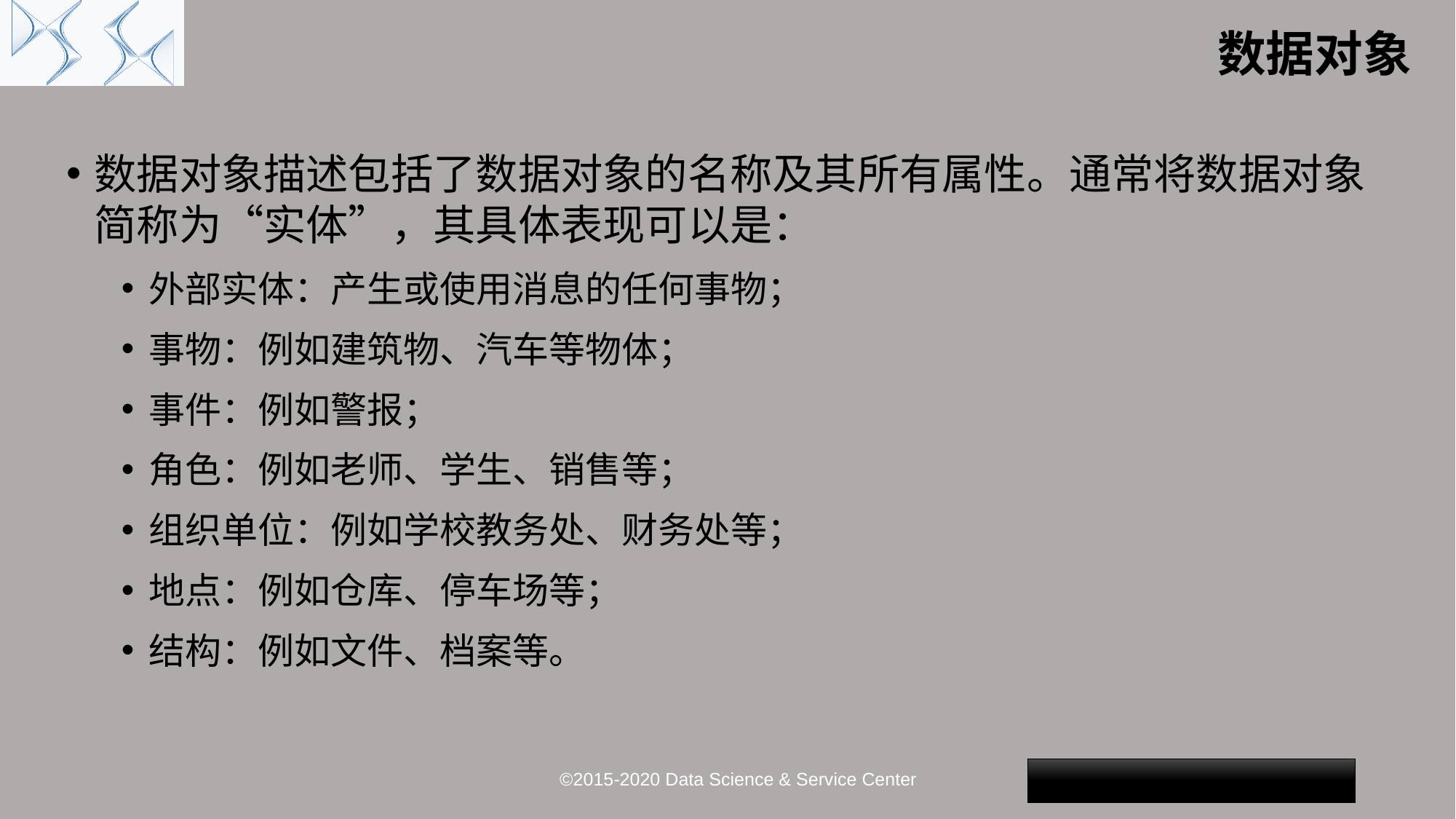

# 数据对象
数据对象描述包括了数据对象的名称及其所有属性。通常将数据对象简称为“实体”，其具体表现可以是：
外部实体：产生或使用消息的任何事物；
事物：例如建筑物、汽车等物体；
事件：例如警报；
角色：例如老师、学生、销售等；
组织单位：例如学校教务处、财务处等；
地点：例如仓库、停车场等；
结构：例如文件、档案等。

©2015-2020 Data Science & Service Center
7